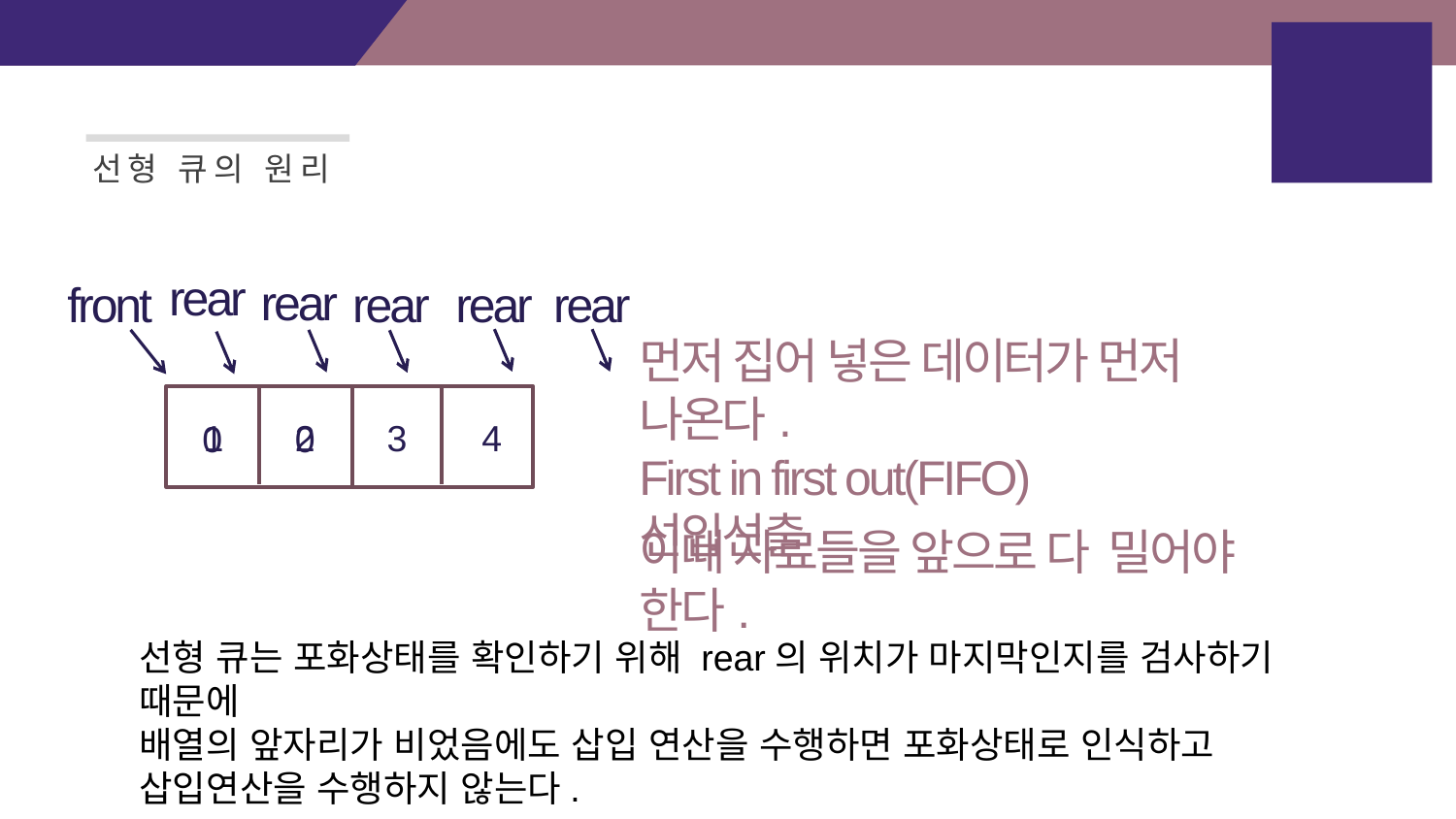

배열을
이용한
원형큐

선형 큐의 원리
rear
rear
front
rear
rear
rear
먼저 집어 넣은 데이터가 먼저 나온다.
First in first out(FIFO)
선입선출

1
2
3
4
0
0
이때 자료들을 앞으로 다  밀어야 한다.
선형 큐는 포화상태를 확인하기 위해 rear의 위치가 마지막인지를 검사하기 때문에
배열의 앞자리가 비었음에도 삽입 연산을 수행하면 포화상태로 인식하고 삽입연산을 수행하지 않는다.